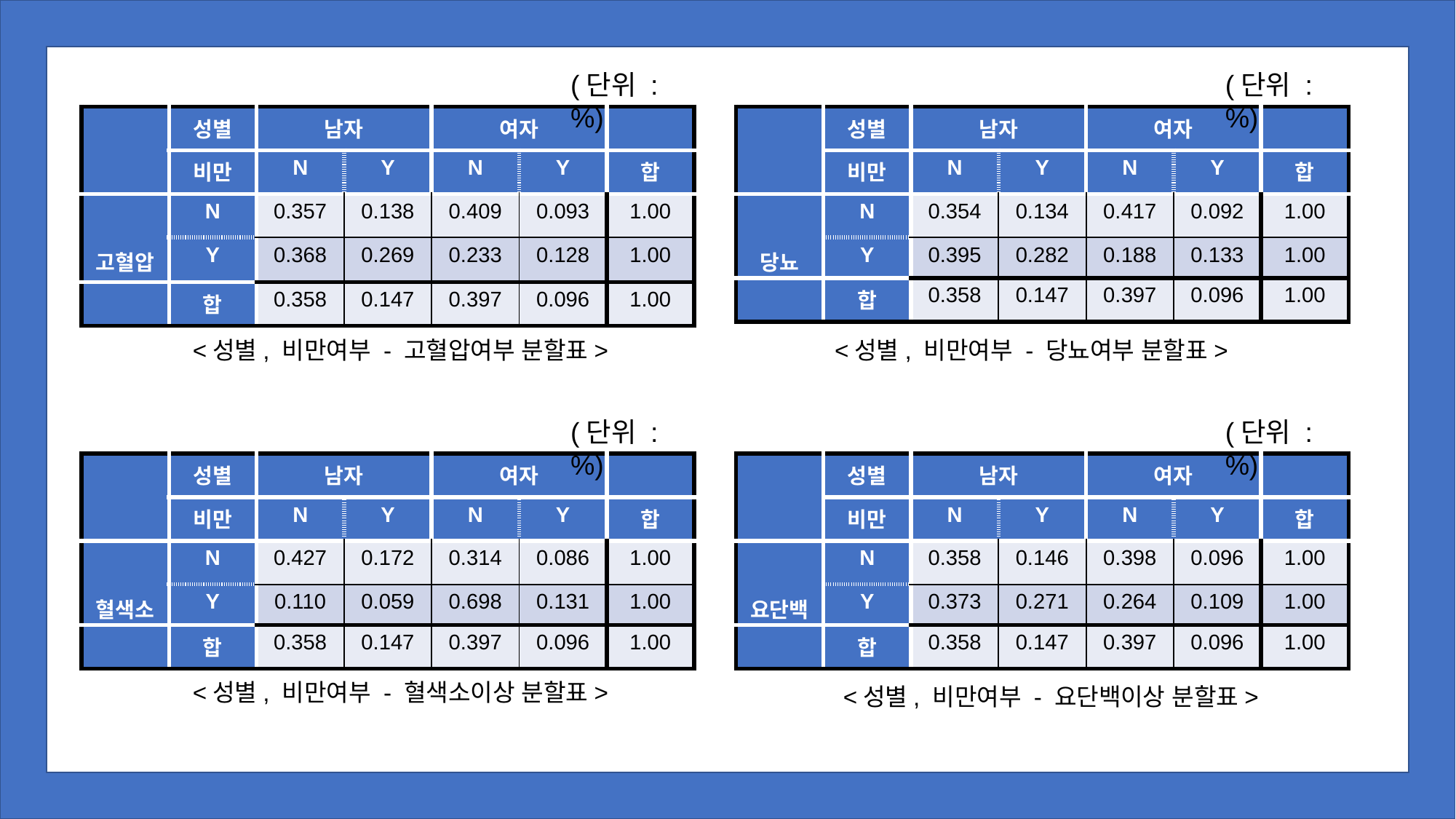

(단위 : %)
(단위 : %)
|  | 성별 | 남자 |  | 여자 |  |  |
| --- | --- | --- | --- | --- | --- | --- |
|  | 비만 | N | Y | N | Y | 합 |
| 당뇨 | N | 0.354 | 0.134 | 0.417 | 0.092 | 1.00 |
|  | Y | 0.395 | 0.282 | 0.188 | 0.133 | 1.00 |
|  | 합 | 0.358 | 0.147 | 0.397 | 0.096 | 1.00 |
|  | 성별 | 남자 |  | 여자 |  |  |
| --- | --- | --- | --- | --- | --- | --- |
|  | 비만 | N | Y | N | Y | 합 |
| 고혈압 | N | 0.357 | 0.138 | 0.409 | 0.093 | 1.00 |
|  | Y | 0.368 | 0.269 | 0.233 | 0.128 | 1.00 |
|  | 합 | 0.358 | 0.147 | 0.397 | 0.096 | 1.00 |
<성별, 비만여부 - 고혈압여부 분할표>
<성별, 비만여부 - 당뇨여부 분할표>
(단위 : %)
(단위 : %)
|  | 성별 | 남자 |  | 여자 |  |  |
| --- | --- | --- | --- | --- | --- | --- |
|  | 비만 | N | Y | N | Y | 합 |
| 혈색소 | N | 0.427 | 0.172 | 0.314 | 0.086 | 1.00 |
|  | Y | 0.110 | 0.059 | 0.698 | 0.131 | 1.00 |
|  | 합 | 0.358 | 0.147 | 0.397 | 0.096 | 1.00 |
|  | 성별 | 남자 |  | 여자 |  |  |
| --- | --- | --- | --- | --- | --- | --- |
|  | 비만 | N | Y | N | Y | 합 |
| 요단백 | N | 0.358 | 0.146 | 0.398 | 0.096 | 1.00 |
|  | Y | 0.373 | 0.271 | 0.264 | 0.109 | 1.00 |
|  | 합 | 0.358 | 0.147 | 0.397 | 0.096 | 1.00 |
<성별, 비만여부 - 혈색소이상 분할표>
<성별, 비만여부 - 요단백이상 분할표>